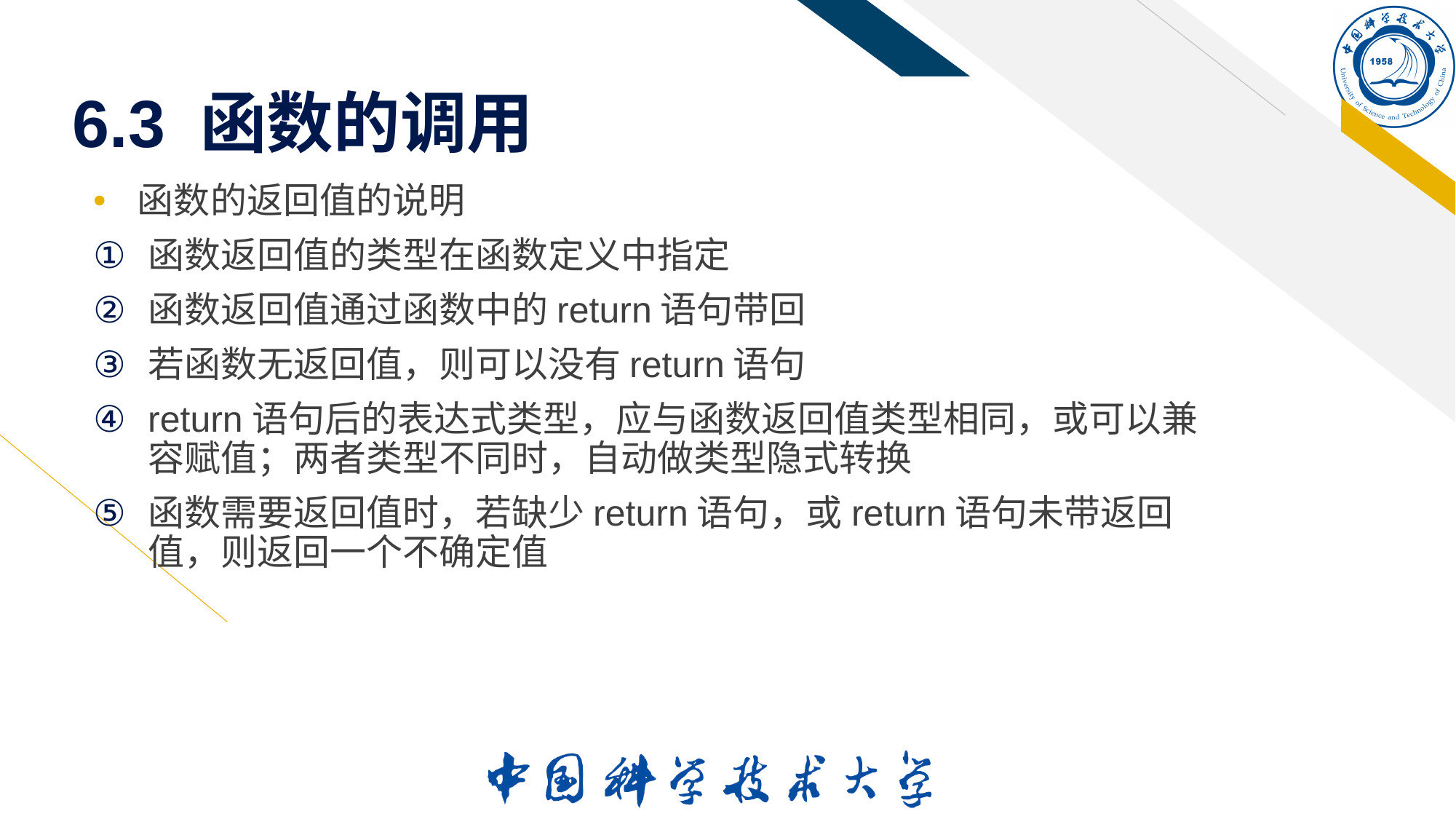

# 6.3 函数的调用
 函数的返回值的说明
函数返回值的类型在函数定义中指定
函数返回值通过函数中的return语句带回
若函数无返回值，则可以没有return语句
return语句后的表达式类型，应与函数返回值类型相同，或可以兼容赋值；两者类型不同时，自动做类型隐式转换
函数需要返回值时，若缺少return语句，或return语句未带返回值，则返回一个不确定值